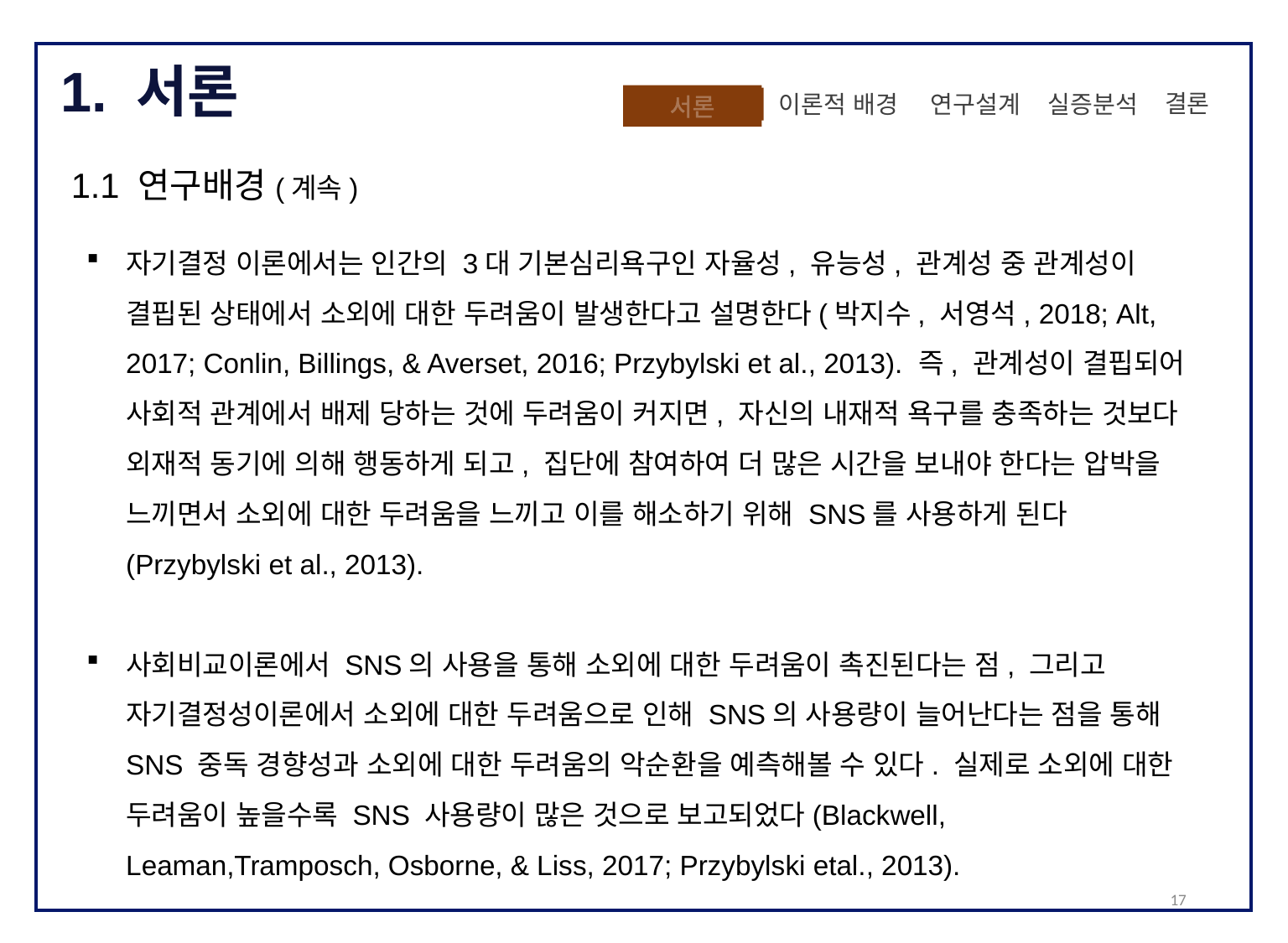

1. 서론
 결론
실증분석
이론적 배경
 연구설계
서론

1.1 연구배경(계속)
자기결정 이론에서는 인간의 3대 기본심리욕구인 자율성, 유능성, 관계성 중 관계성이 결핍된 상태에서 소외에 대한 두려움이 발생한다고 설명한다(박지수, 서영석, 2018; Alt, 2017; Conlin, Billings, & Averset, 2016; Przybylski et al., 2013). 즉, 관계성이 결핍되어 사회적 관계에서 배제 당하는 것에 두려움이 커지면, 자신의 내재적 욕구를 충족하는 것보다 외재적 동기에 의해 행동하게 되고, 집단에 참여하여 더 많은 시간을 보내야 한다는 압박을 느끼면서 소외에 대한 두려움을 느끼고 이를 해소하기 위해 SNS를 사용하게 된다(Przybylski et al., 2013).

사회비교이론에서 SNS의 사용을 통해 소외에 대한 두려움이 촉진된다는 점, 그리고 자기결정성이론에서 소외에 대한 두려움으로 인해 SNS의 사용량이 늘어난다는 점을 통해 SNS 중독 경향성과 소외에 대한 두려움의 악순환을 예측해볼 수 있다. 실제로 소외에 대한 두려움이 높을수록 SNS 사용량이 많은 것으로 보고되었다(Blackwell, Leaman,Tramposch, Osborne, & Liss, 2017; Przybylski etal., 2013).

17